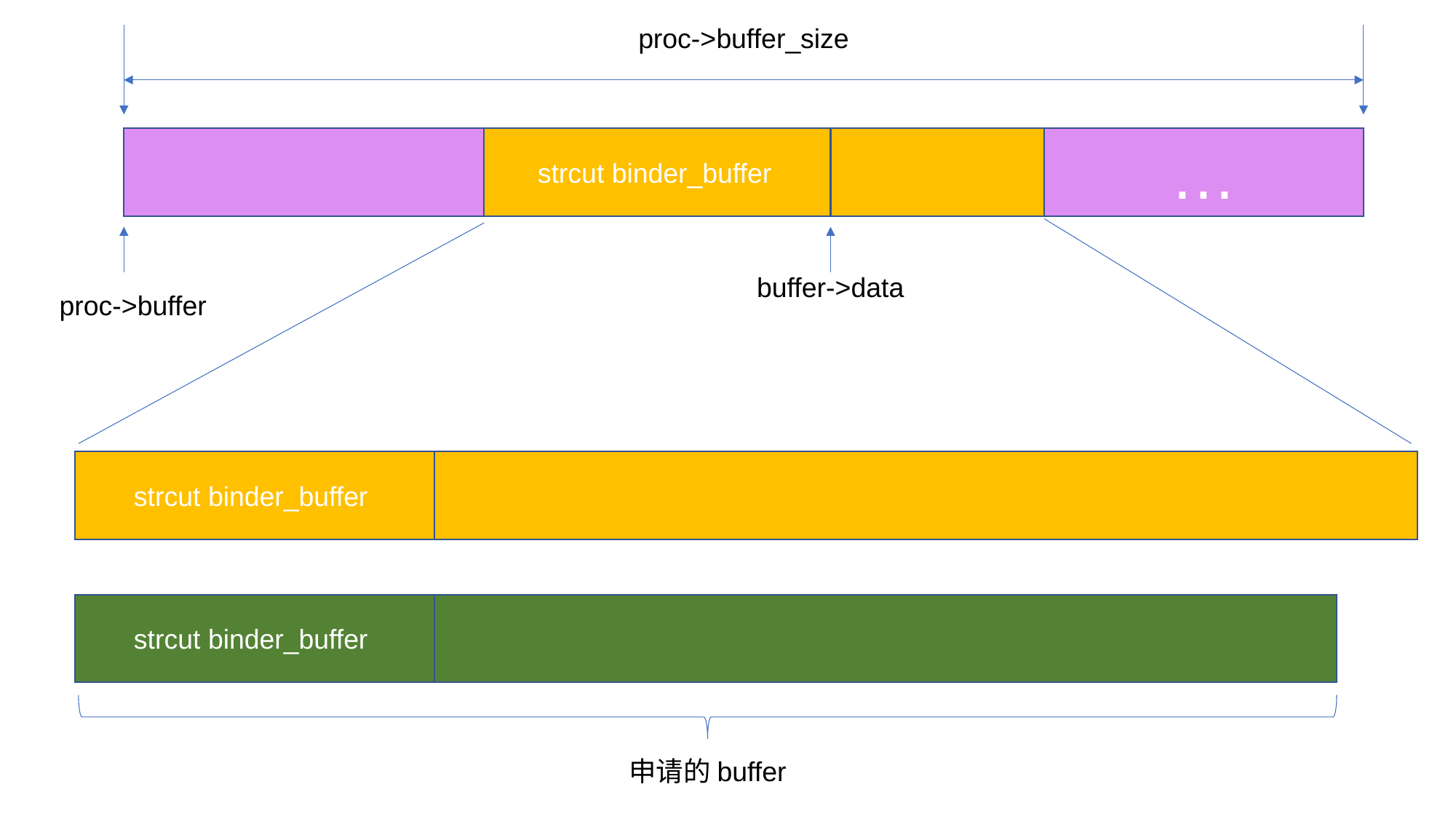

proc->buffer_size

…
strcut binder_buffer
buffer->data
proc->buffer

strcut binder_buffer
strcut binder_buffer

申请的buffer